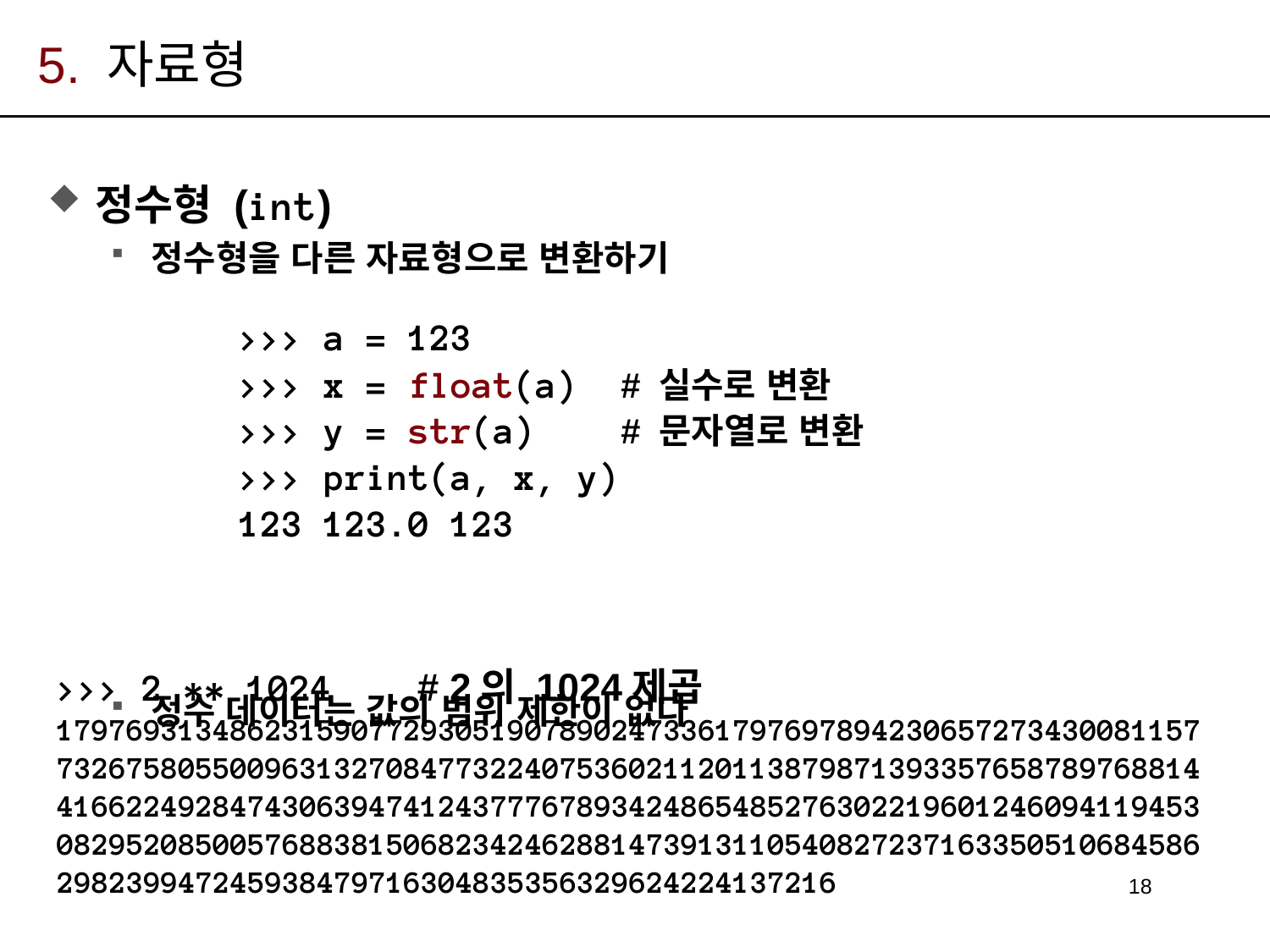

# 5. 자료형
정수형 (int)
정수형을 다른 자료형으로 변환하기

정수 데이터는 값의 범위 제한이 없다
>>> a = 123
>>> x = float(a)  # 실수로 변환
>>> y = str(a)    # 문자열로 변환
>>> print(a, x, y)
123 123.0 123
>>> 2 ** 1024    # 2의 1024제곱
179769313486231590772930519078902473361797697894230657273430081157732675805500963132708477322407536021120113879871393357658789768814416622492847430639474124377767893424865485276302219601246094119453082952085005768838150682342462881473913110540827237163350510684586298239947245938479716304835356329624224137216
18